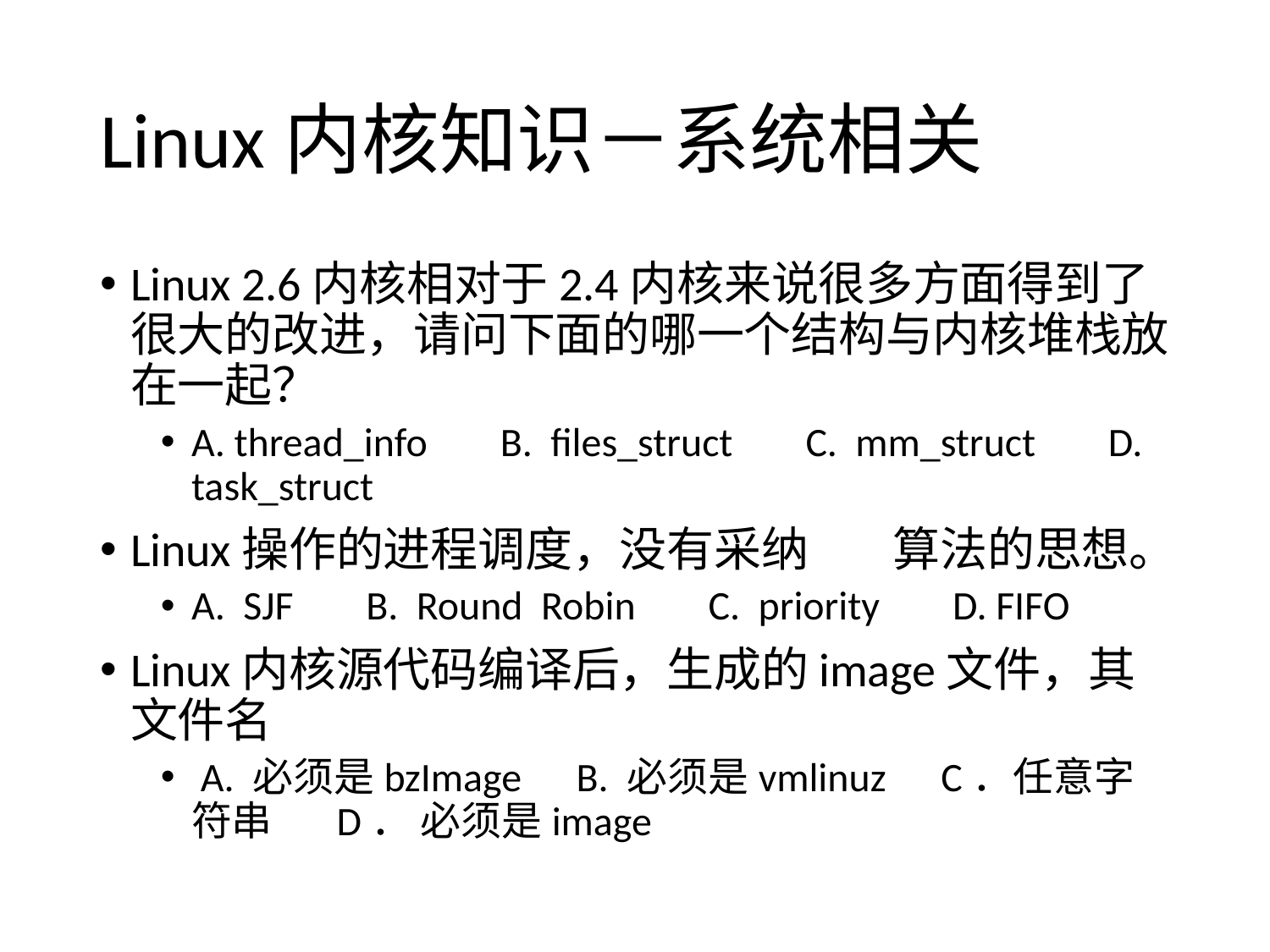

# Linux内核知识－系统相关
Linux 2.6内核相对于2.4内核来说很多方面得到了很大的改进，请问下面的哪一个结构与内核堆栈放在一起？
A. thread_info        B.  files_struct        C.  mm_struct        D.  task_struct
Linux操作的进程调度，没有采纳        算法的思想。
A.  SJF        B.  Round  Robin        C.  priority        D. FIFO
Linux内核源代码编译后，生成的image文件，其文件名
 A. 必须是bzImage      B. 必须是vmlinuz      C．任意字符串      D． 必须是image